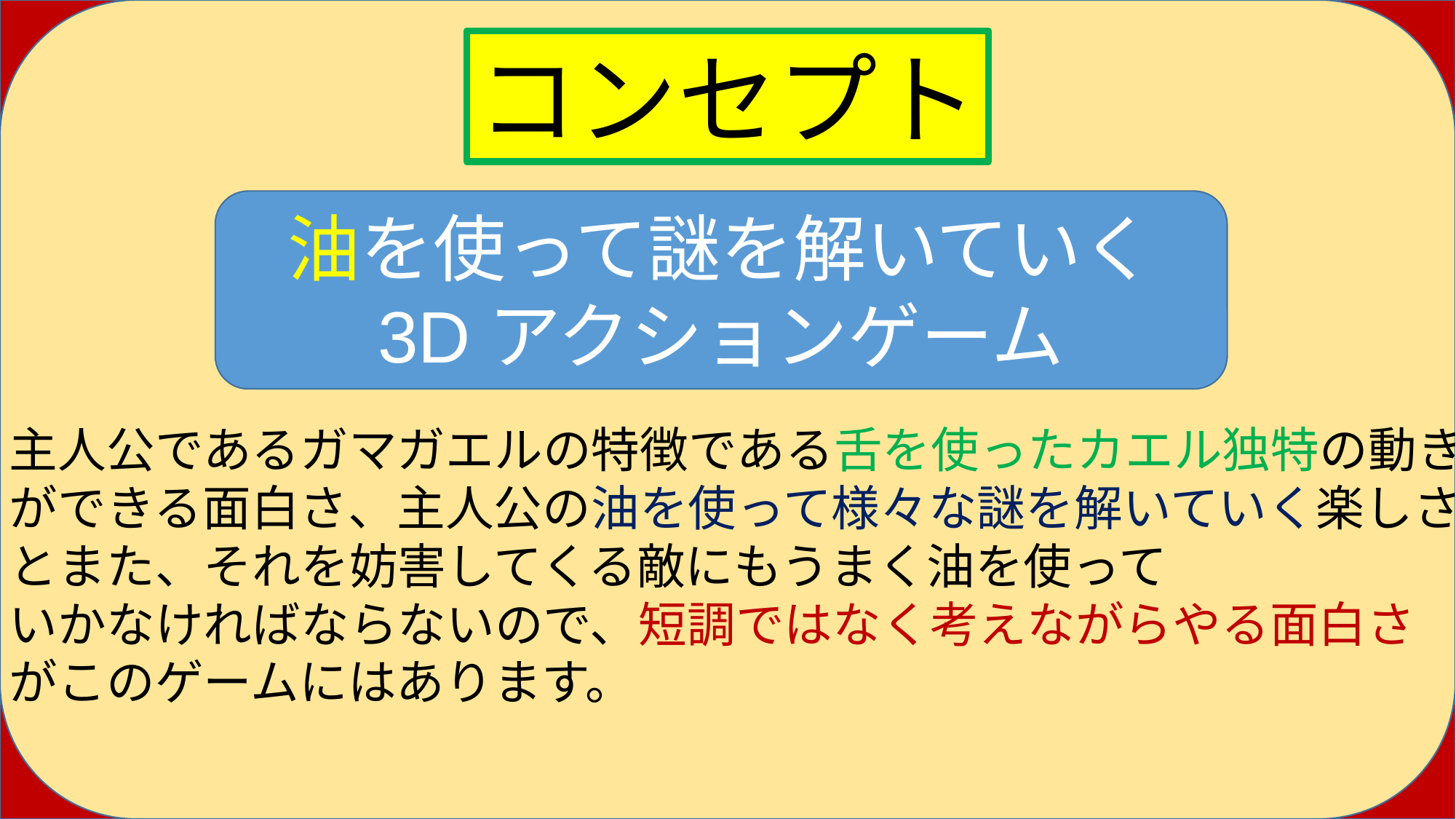

コンセプト
油を使って謎を解いていく
3Dアクションゲーム
主人公であるガマガエルの特徴である舌を使ったカエル独特の動き
ができる面白さ、主人公の油を使って様々な謎を解いていく楽しさ
とまた、それを妨害してくる敵にもうまく油を使って
いかなければならないので、短調ではなく考えながらやる面白さ
がこのゲームにはあります。